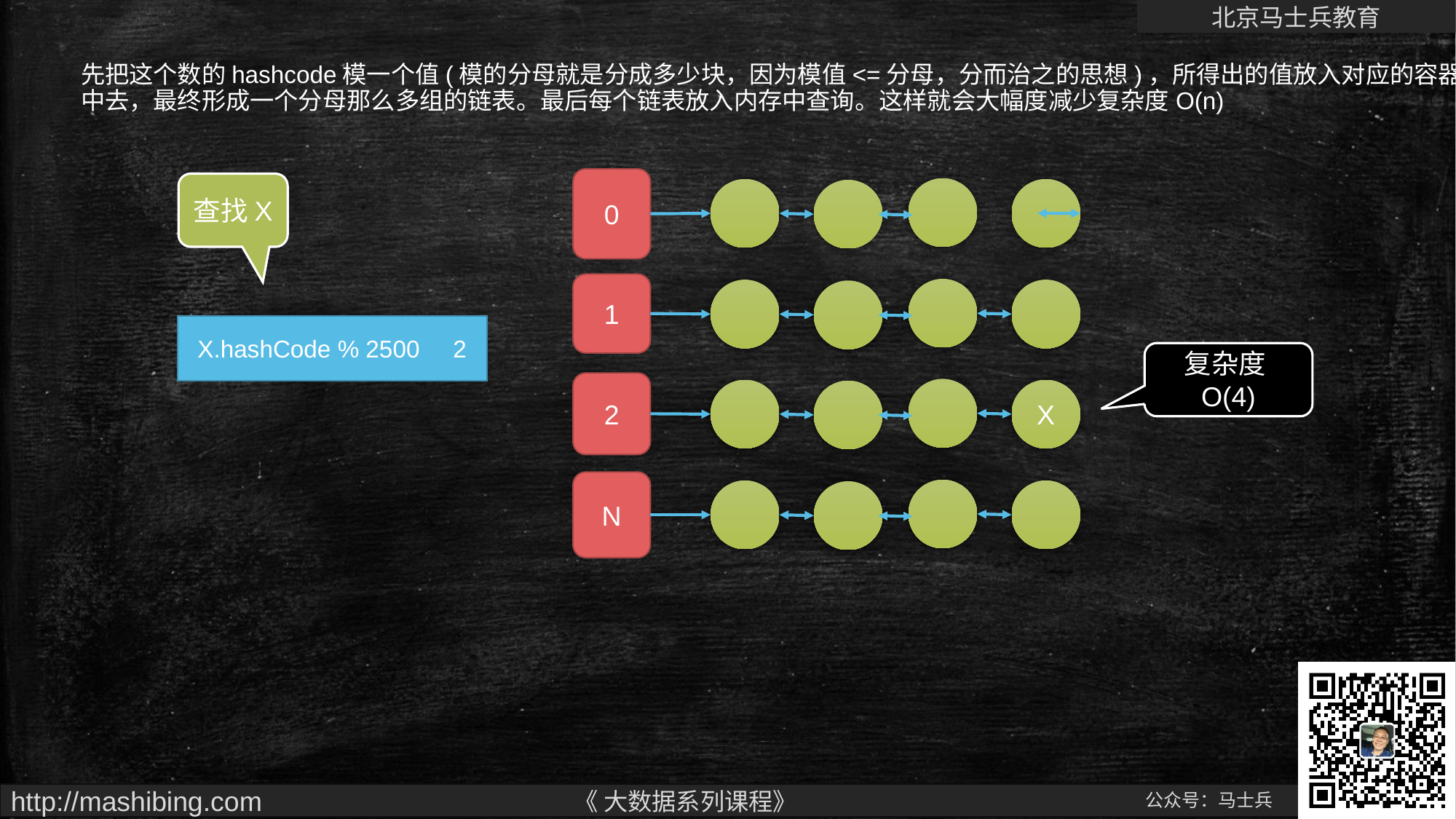

先把这个数的hashcode模一个值(模的分母就是分成多少块，因为模值<=分母，分而治之的思想)，所得出的值放入对应的容器
中去，最终形成一个分母那么多组的链表。最后每个链表放入内存中查询。这样就会大幅度减少复杂度O(n)
0
查找X

1

X.hashCode % 2500     2
复杂度O(4)
2

X

N